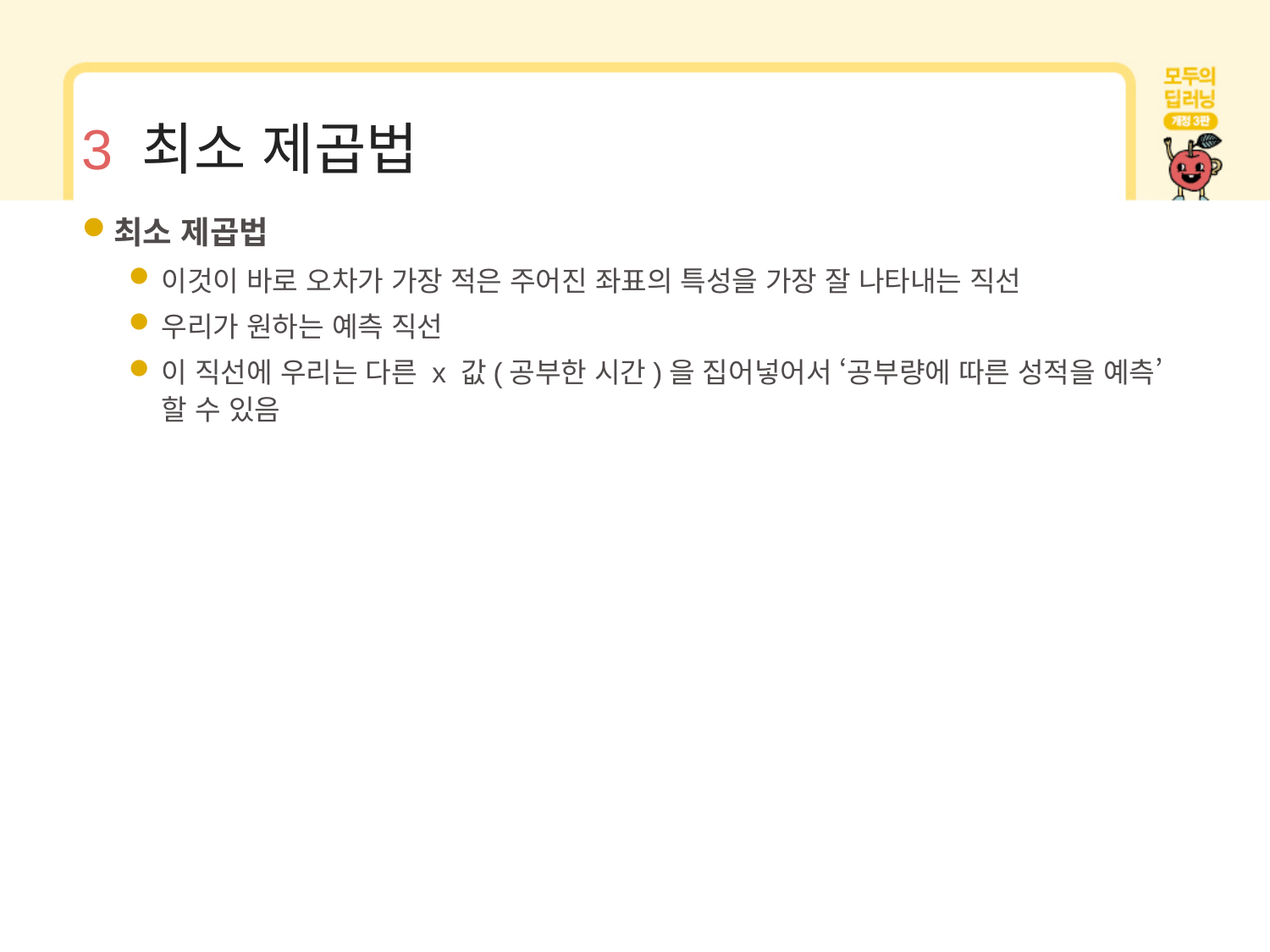

# 3 최소 제곱법
최소 제곱법
이것이 바로 오차가 가장 적은 주어진 좌표의 특성을 가장 잘 나타내는 직선
우리가 원하는 예측 직선
이 직선에 우리는 다른 x 값(공부한 시간)을 집어넣어서 ‘공부량에 따른 성적을 예측’할 수 있음